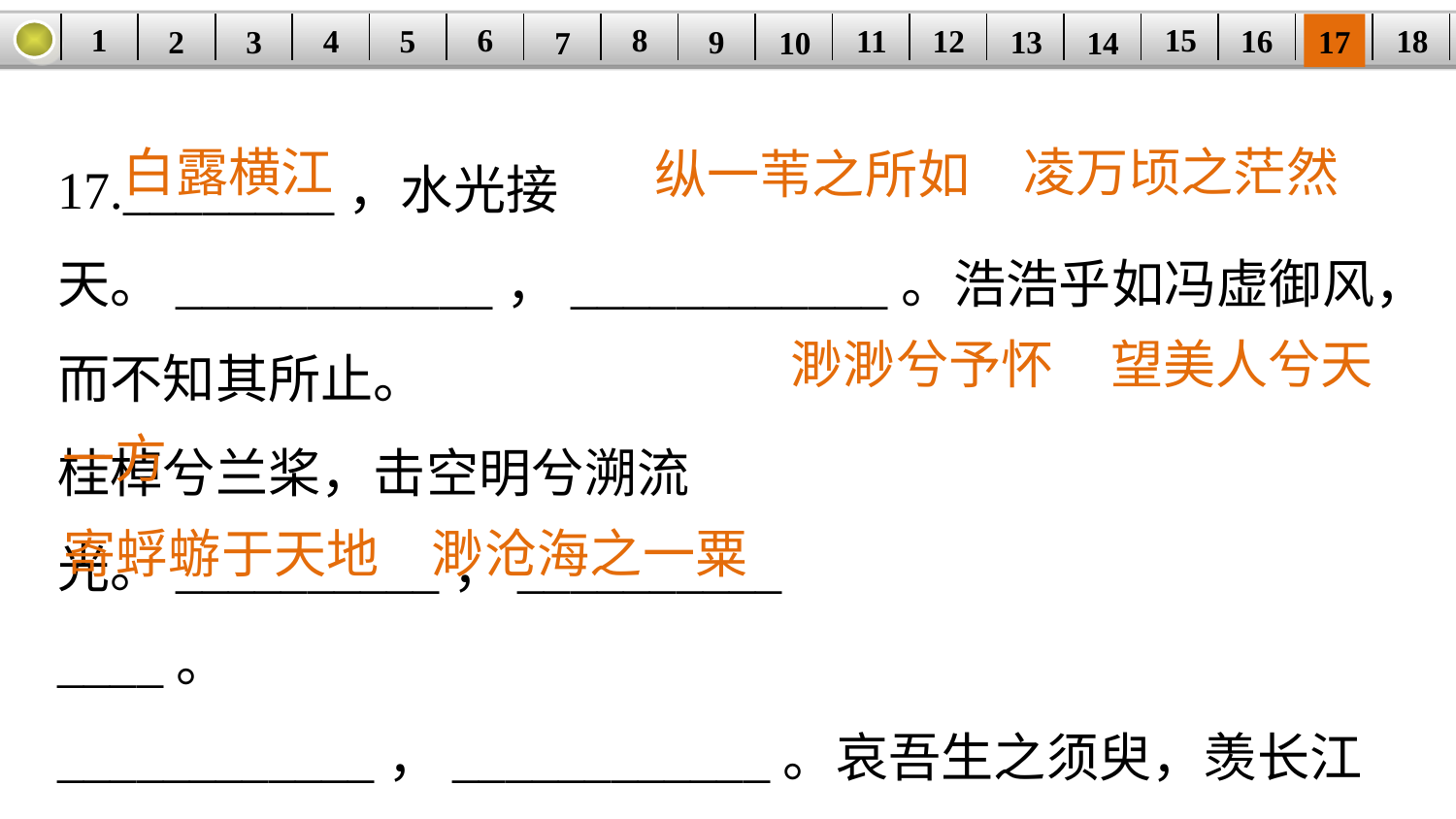

1
8
15
6
11
18
5
16
|  |  |  |  |  |  |  |  |  |  |  |  |  |  |  |  |  |  |
| --- | --- | --- | --- | --- | --- | --- | --- | --- | --- | --- | --- | --- | --- | --- | --- | --- | --- |
12
4
17
13
3
9
2
14
7
10

17.________，水光接天。____________，____________。浩浩乎如冯虚御风，而不知其所止。
桂棹兮兰桨，击空明兮溯流光。__________，__________
____。
____________，____________。哀吾生之须臾，羡长江之无穷。 (《赤壁赋》)
凌万顷之茫然
白露横江
纵一苇之所如
望美人兮天
渺渺兮予怀
一方
寄蜉蝣于天地　渺沧海之一粟